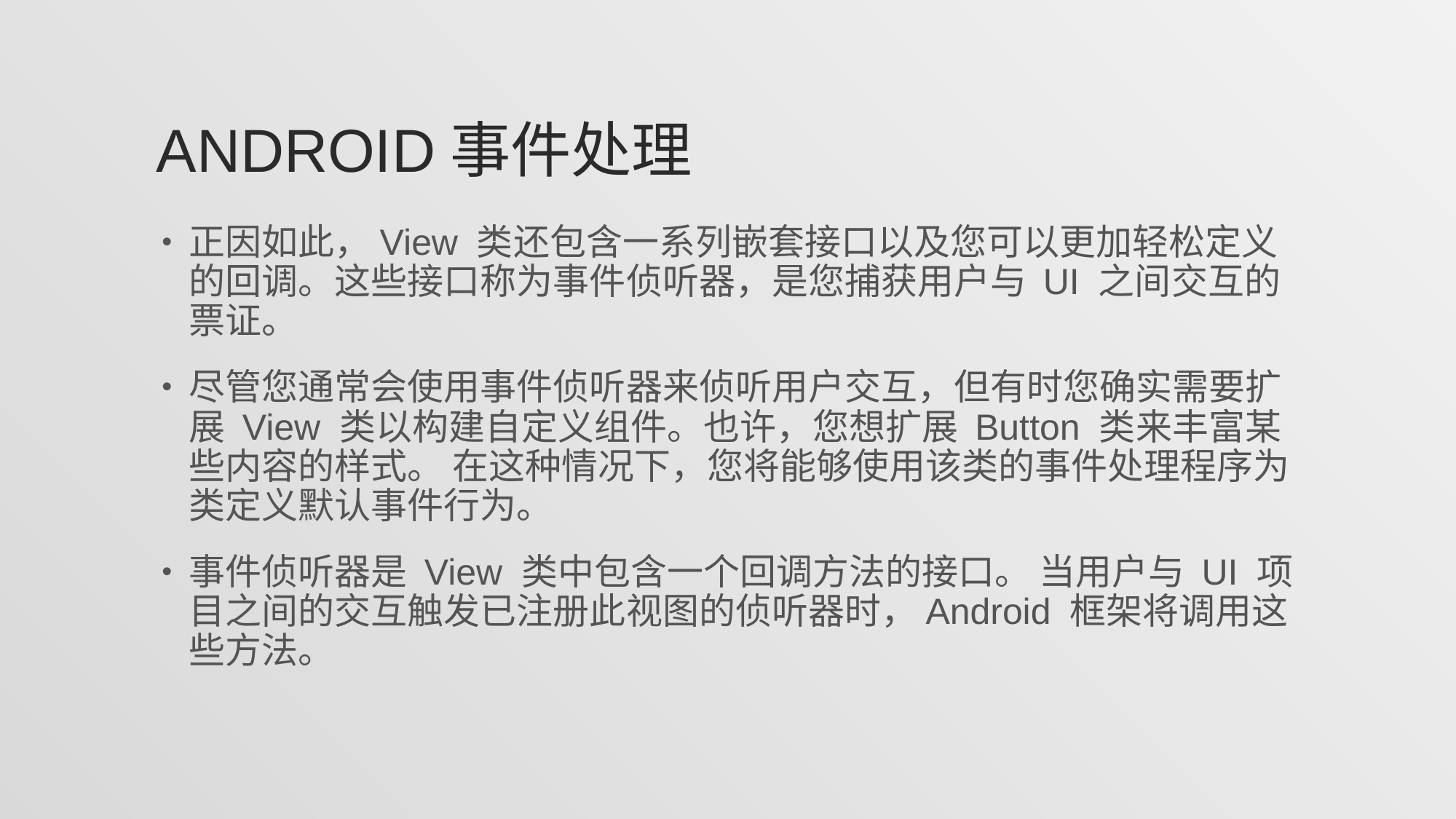

# Android事件处理
正因如此，View 类还包含一系列嵌套接口以及您可以更加轻松定义的回调。这些接口称为事件侦听器，是您捕获用户与 UI 之间交互的票证。
尽管您通常会使用事件侦听器来侦听用户交互，但有时您确实需要扩展 View 类以构建自定义组件。也许，您想扩展 Button 类来丰富某些内容的样式。 在这种情况下，您将能够使用该类的事件处理程序为类定义默认事件行为。
事件侦听器是 View 类中包含一个回调方法的接口。 当用户与 UI 项目之间的交互触发已注册此视图的侦听器时，Android 框架将调用这些方法。